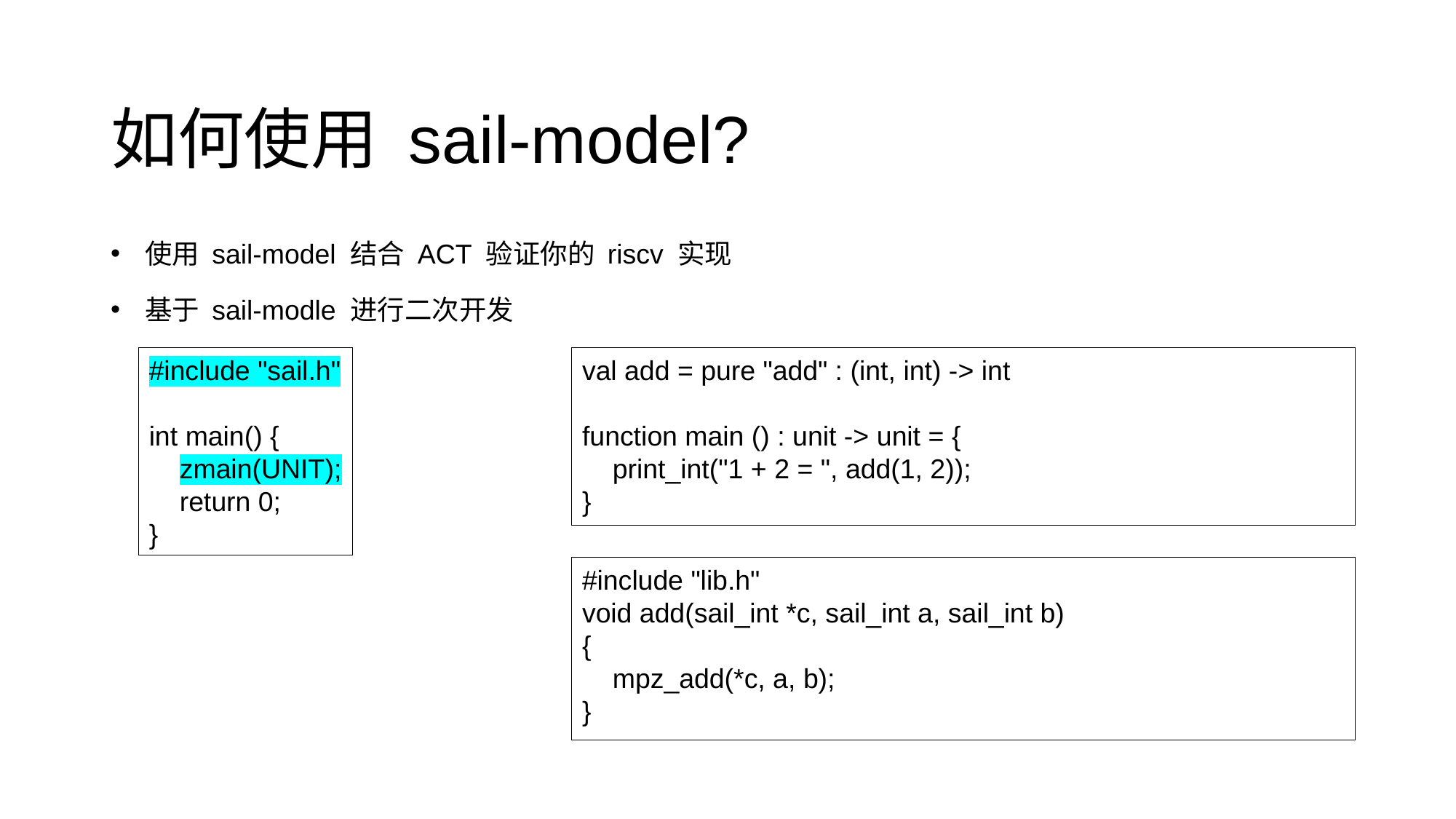

# 如何使用 sail-model?
使用 sail-model 结合 ACT 验证你的 riscv 实现
基于 sail-modle 进行二次开发

#include "sail.h"

int main() {
    zmain(UNIT);
    return 0;
}
val add = pure "add" : (int, int) -> int

function main () : unit -> unit = {
    print_int("1 + 2 = ", add(1, 2));
}

#include "lib.h"
void add(sail_int *c, sail_int a, sail_int b)
{
    mpz_add(*c, a, b);
}